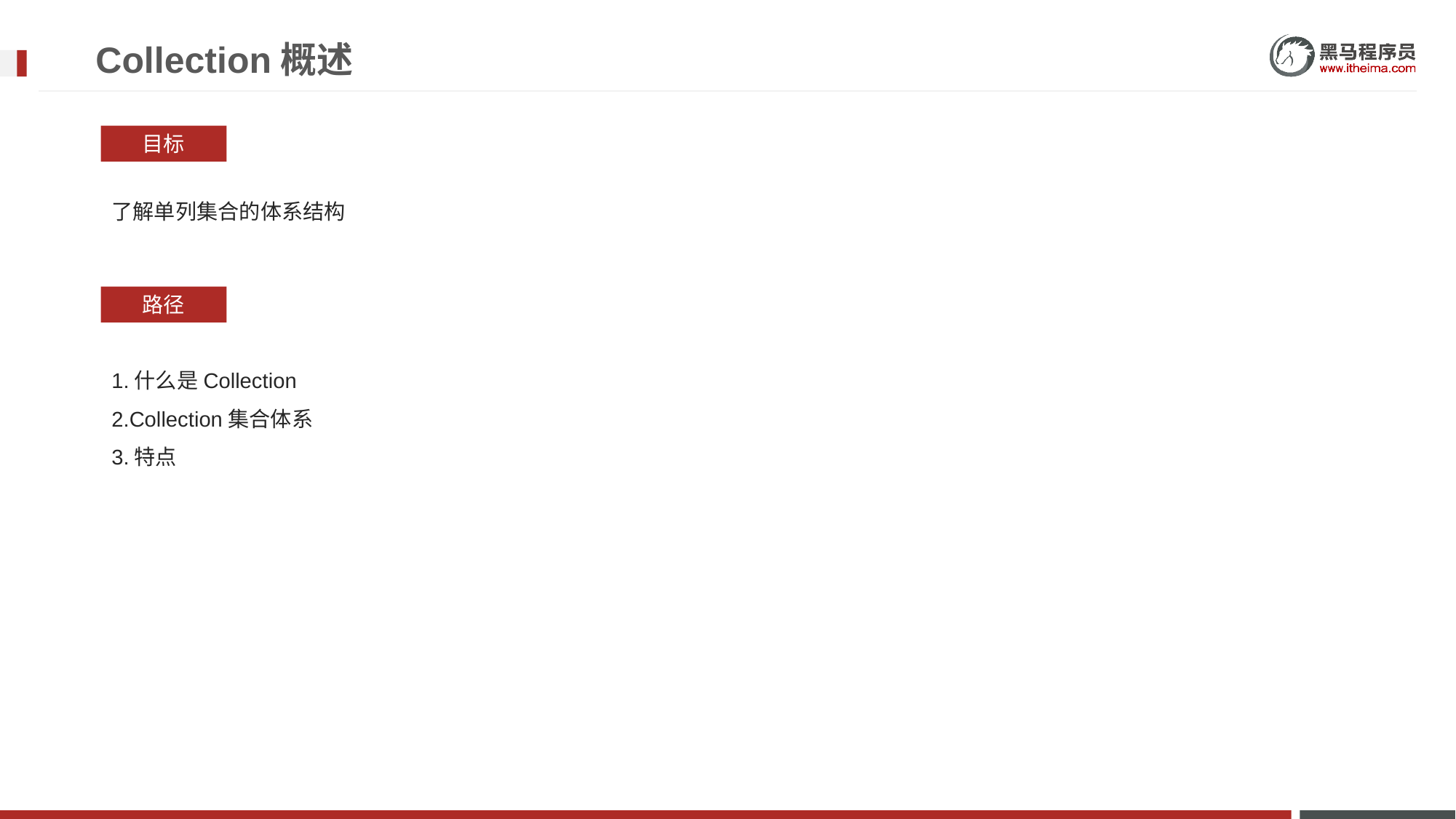

# Collection概述
目标
了解单列集合的体系结构
路径
1.什么是Collection
2.Collection集合体系
3.特点